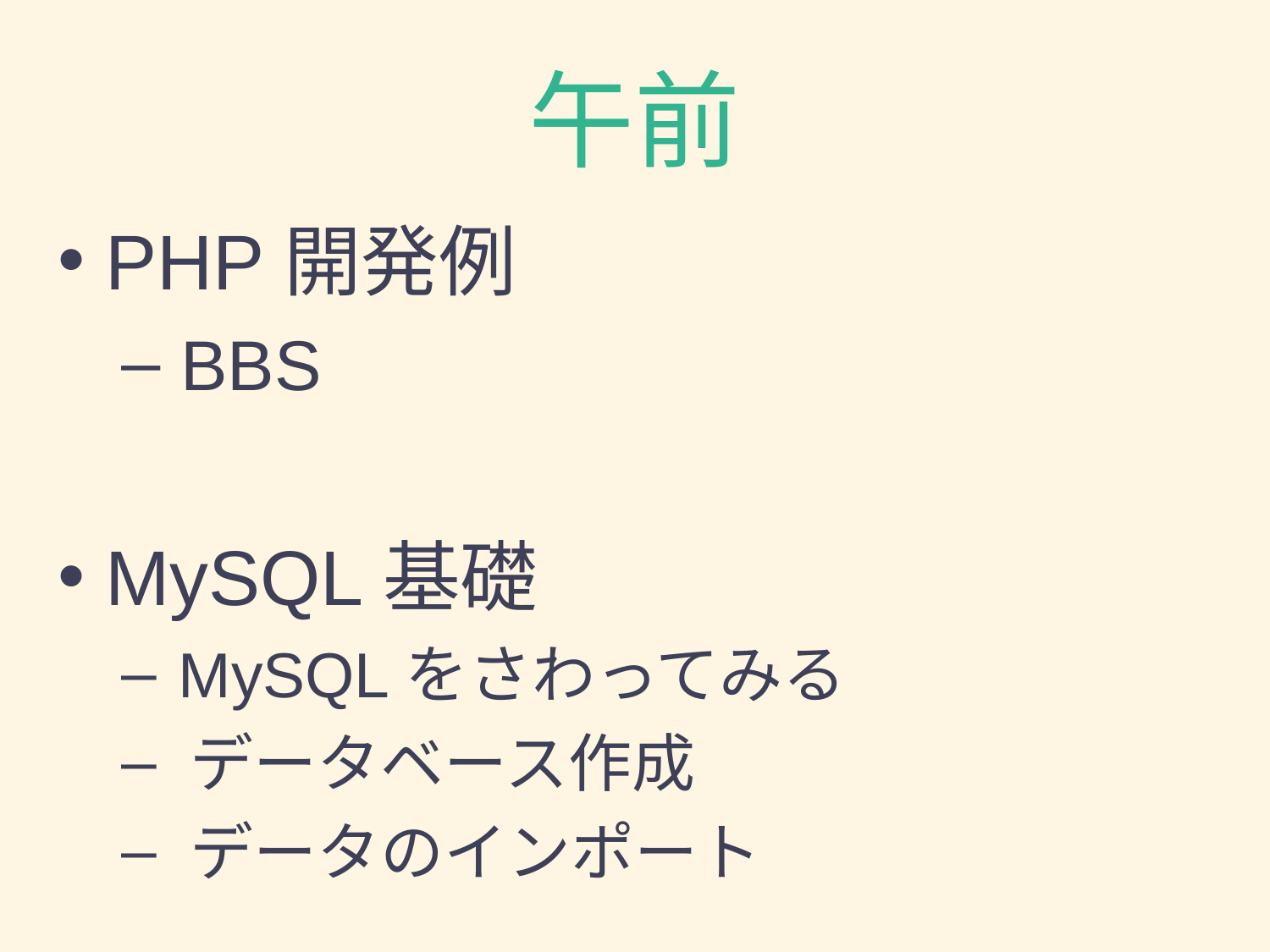

# 午前
PHP開発例
 BBS

MySQL基礎
 MySQLをさわってみる
 データベース作成
 データのインポート